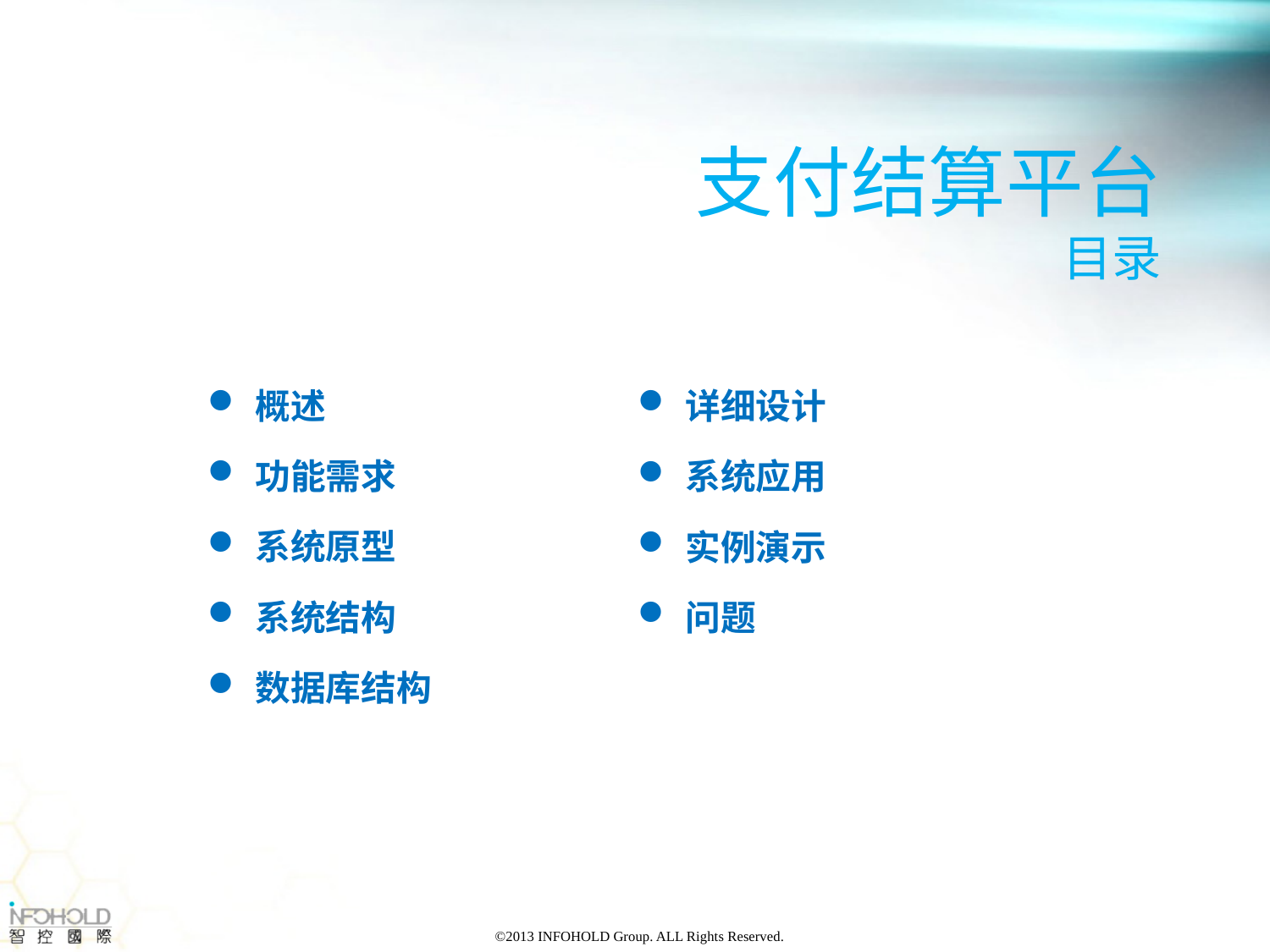

支付结算平台
目录
概述
功能需求
系统原型
系统结构
数据库结构
详细设计
系统应用
实例演示
问题